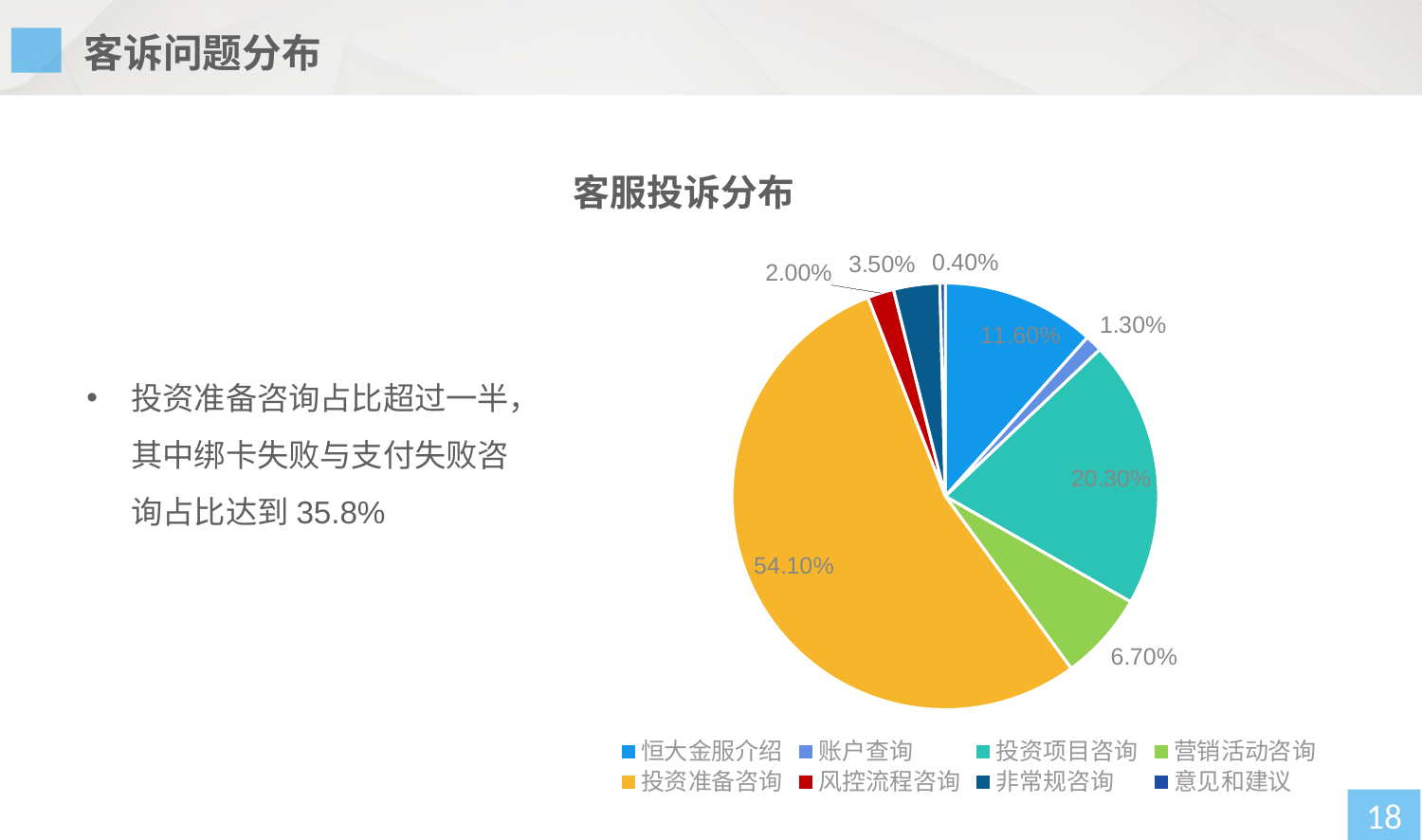

客诉问题分布

### Chart: 客服投诉分布

| Category | 销售额 |
|---|---|
| 恒大金服介绍 | 0.116 |
| 账户查询 | 0.013 |
| 投资项目咨询 | 0.203 |
| 营销活动咨询 | 0.067 |
| 投资准备咨询 | 0.541 |
| 风控流程咨询 | 0.02 |
| 非常规咨询 | 0.035 |
| 意见和建议 | 0.004 |
投资准备咨询占比超过一半，其中绑卡失败与支付失败咨询占比达到35.8%